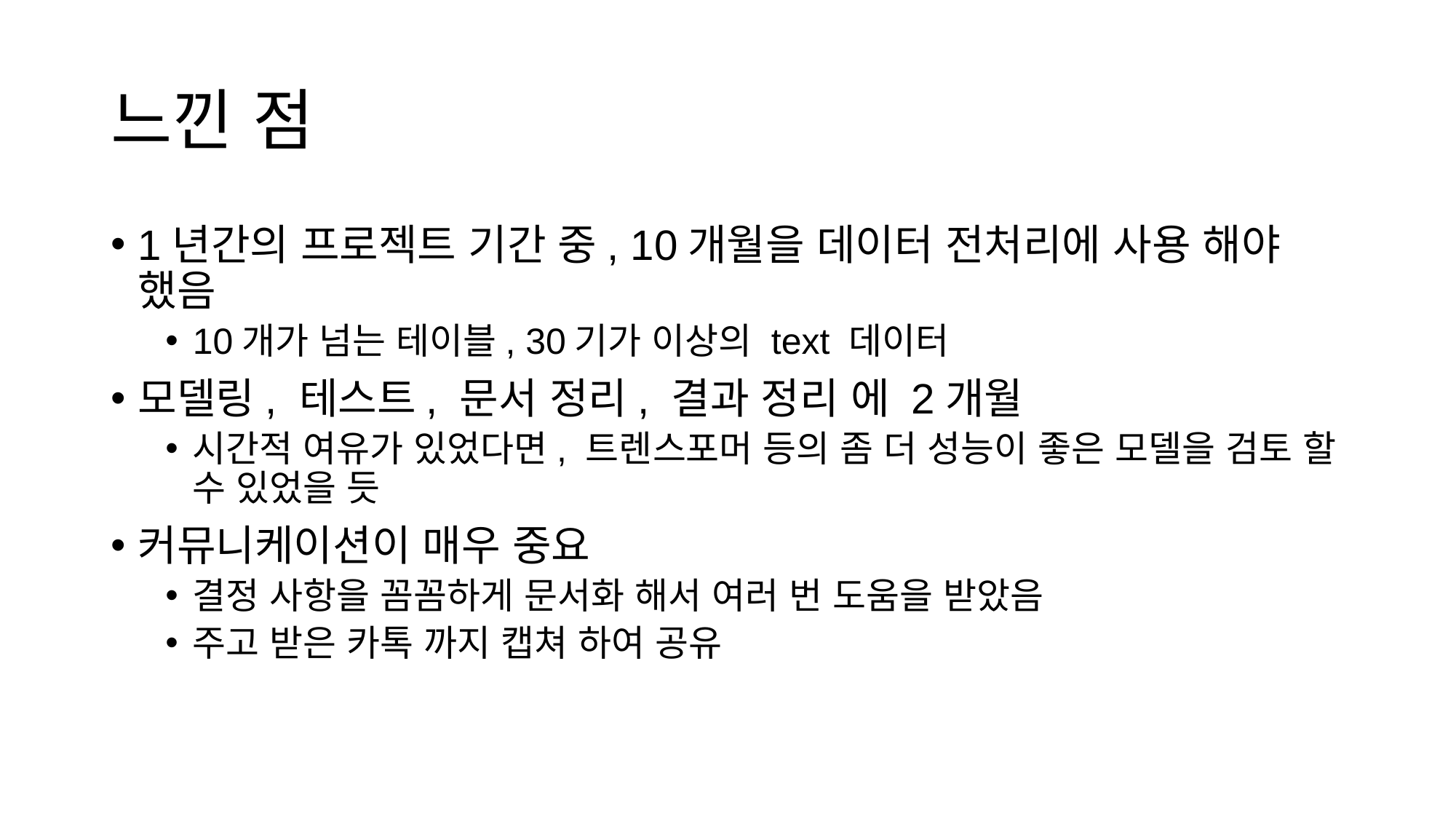

# 느낀 점
1년간의 프로젝트 기간 중, 10개월을 데이터 전처리에 사용 해야 했음
10개가 넘는 테이블, 30기가 이상의 text 데이터
모델링, 테스트, 문서 정리, 결과 정리 에 2개월
시간적 여유가 있었다면, 트렌스포머 등의 좀 더 성능이 좋은 모델을 검토 할 수 있었을 듯
커뮤니케이션이 매우 중요
결정 사항을 꼼꼼하게 문서화 해서 여러 번 도움을 받았음
주고 받은 카톡 까지 캡쳐 하여 공유